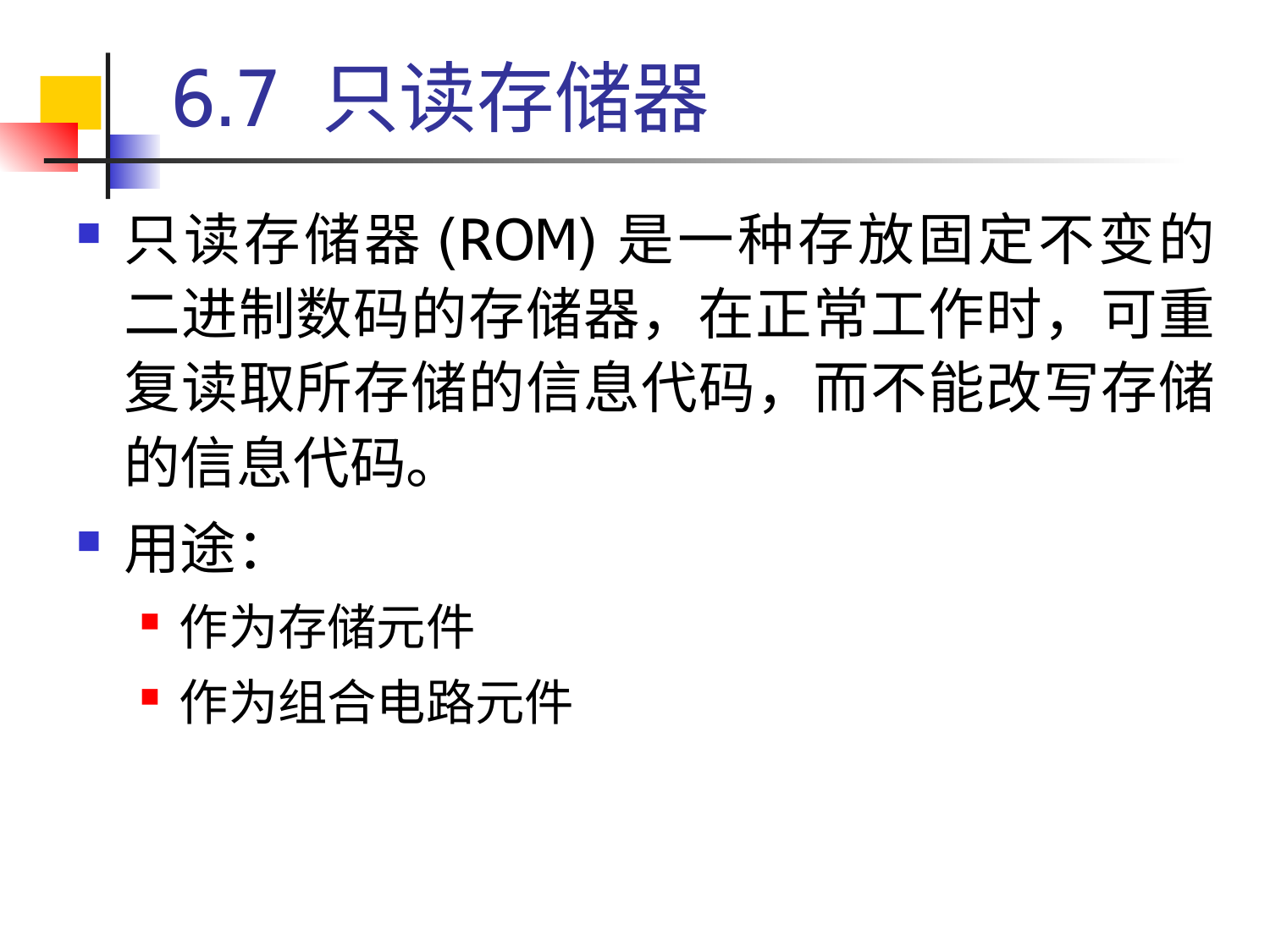

# 6.7 只读存储器
只读存储器(ROM)是一种存放固定不变的二进制数码的存储器，在正常工作时，可重复读取所存储的信息代码，而不能改写存储的信息代码。
用途：
作为存储元件
作为组合电路元件